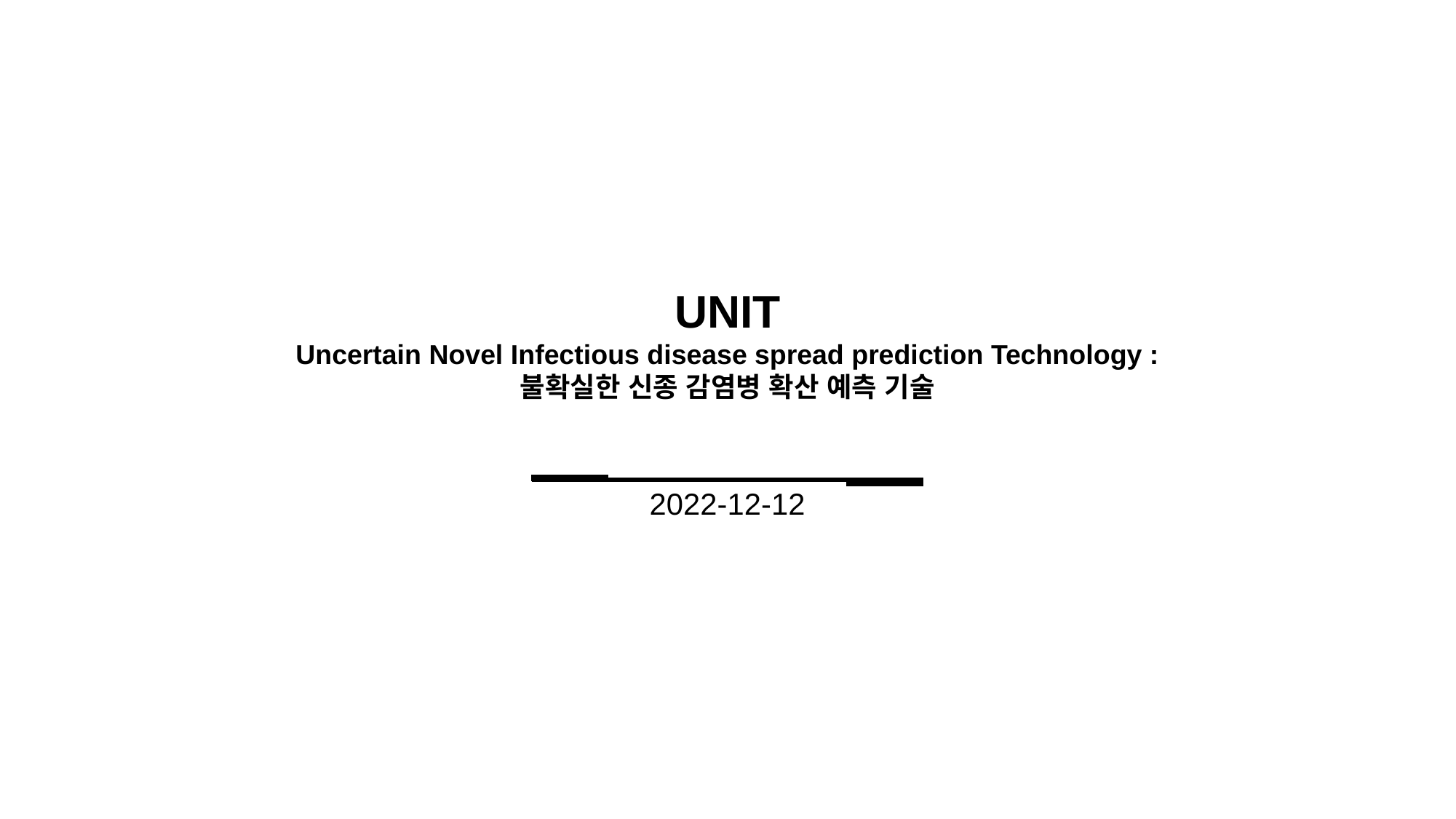

UNIT
Uncertain Novel Infectious disease spread prediction Technology :
불확실한 신종 감염병 확산 예측 기술

2022-12-12